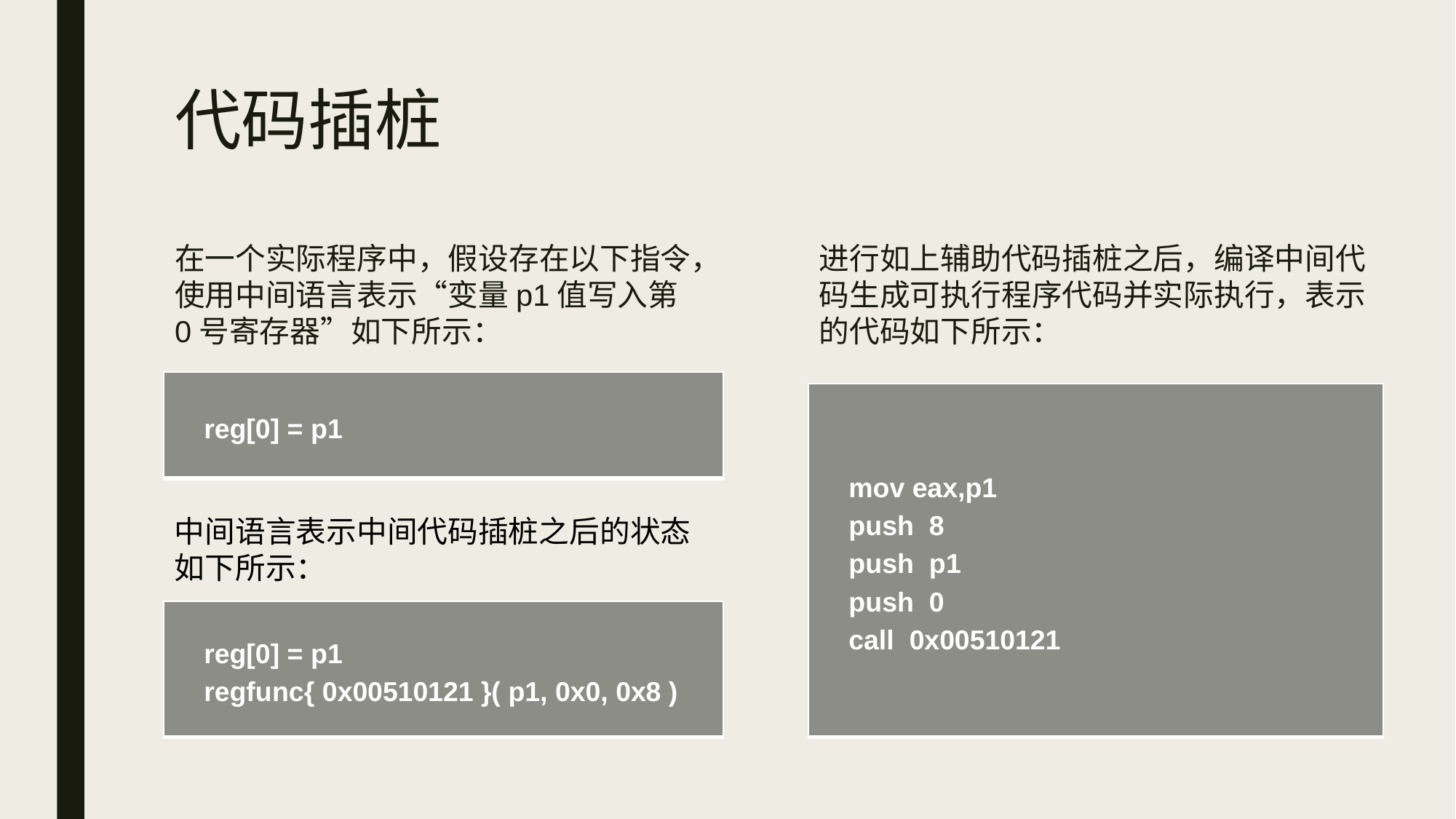

# 代码插桩
在一个实际程序中，假设存在以下指令，使用中间语言表示“变量p1值写入第0号寄存器”如下所示：

进行如上辅助代码插桩之后，编译中间代码生成可执行程序代码并实际执行，表示的代码如下所示：
| reg[0] = p1 |
| --- |
| mov eax,p1 push  8  push  p1  push  0  call  0x00510121 |
| --- |
中间语言表示中间代码插桩之后的状态如下所示：
| reg[0] = p1 regfunc{ 0x00510121 }( p1, 0x0, 0x8 ) |
| --- |